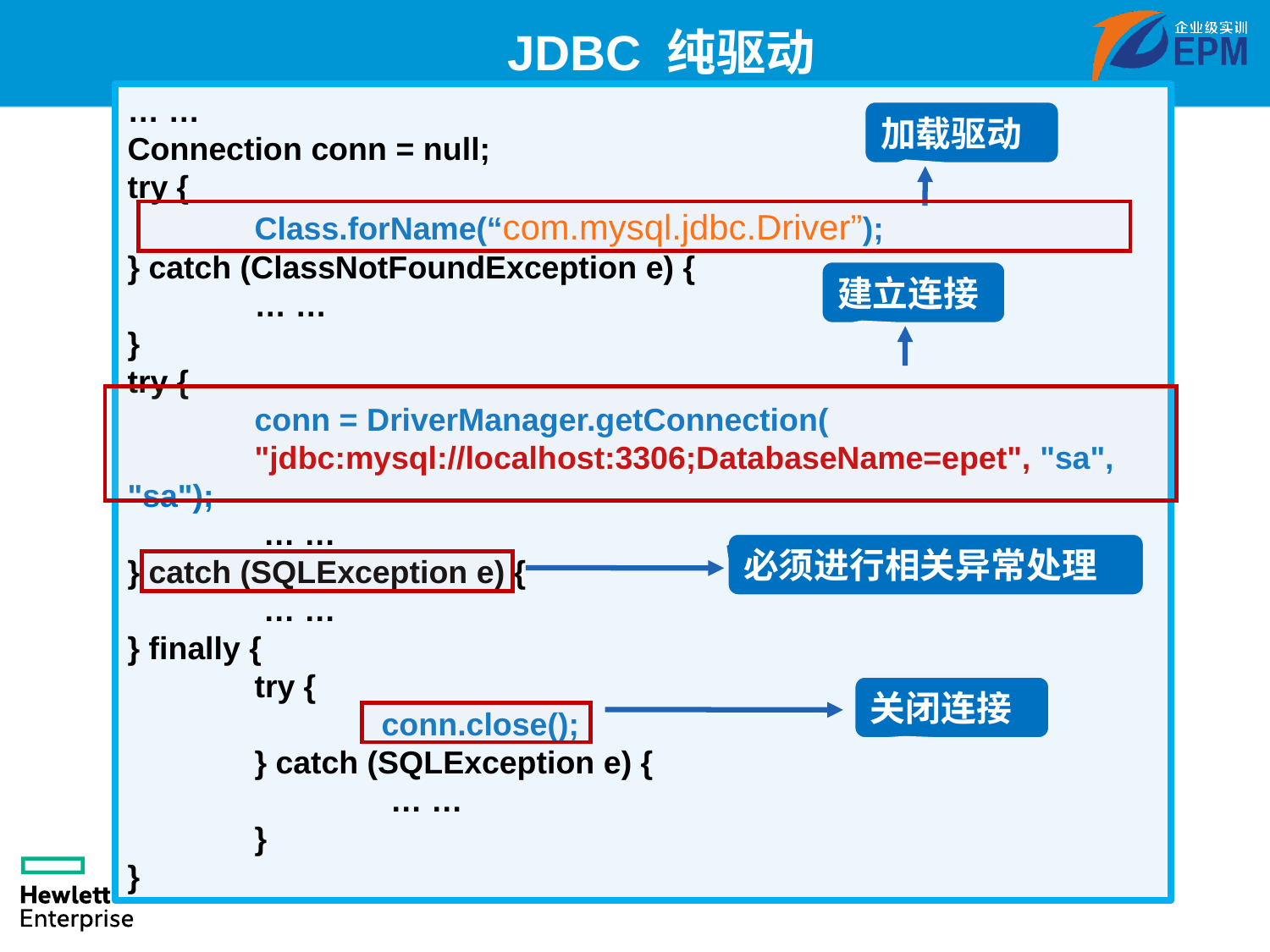

# JDBC 纯驱动
… …
Connection conn = null;
try {
	Class.forName(“com.mysql.jdbc.Driver”);
} catch (ClassNotFoundException e) {
	… …
}
try {
	conn = DriverManager.getConnection(
	"jdbc:mysql://localhost:3306;DatabaseName=epet", "sa", "sa");
	 … …
} catch (SQLException e) {
	 … …
} finally {
	try {
		conn.close();
	} catch (SQLException e) {
		 … …
	}
}
加载驱动

建立连接

必须进行相关异常处理

关闭连接